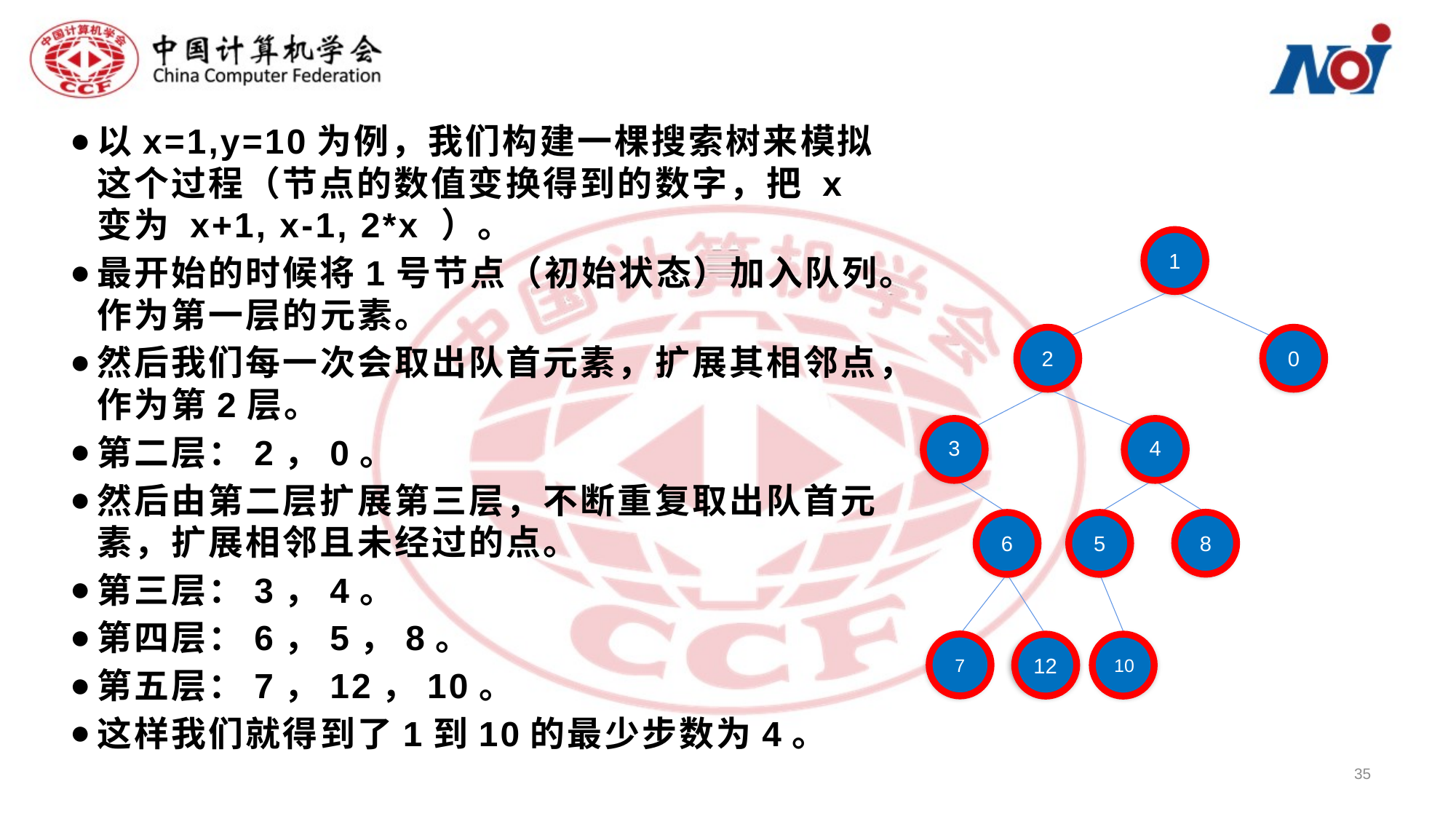

以x=1,y=10为例，我们构建一棵搜索树来模拟这个过程（节点的数值变换得到的数字，把 x 变为 x+1, x-1, 2*x ）。
最开始的时候将1号节点（初始状态）加入队列。作为第一层的元素。
然后我们每一次会取出队首元素，扩展其相邻点，作为第2层。
第二层：2，0。
然后由第二层扩展第三层，不断重复取出队首元素，扩展相邻且未经过的点。
第三层：3，4。
第四层：6，5，8。
第五层：7，12，10。
这样我们就得到了1到10的最少步数为4。

1
2

0
3
4

6

5
8

7
12

10
35